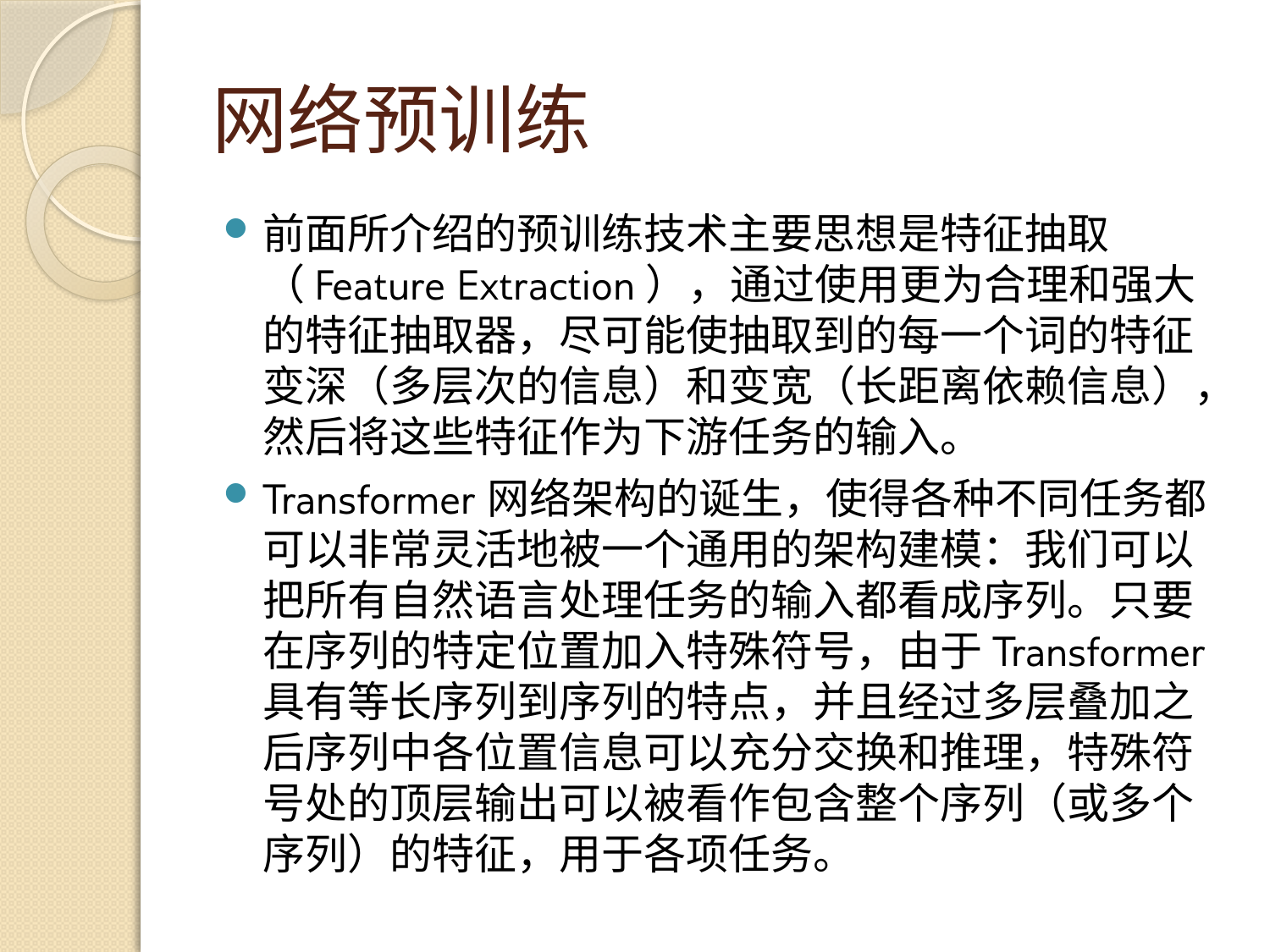

# 网络预训练
前面所介绍的预训练技术主要思想是特征抽取（Feature Extraction），通过使用更为合理和强大的特征抽取器，尽可能使抽取到的每一个词的特征变深（多层次的信息）和变宽（长距离依赖信息），然后将这些特征作为下游任务的输入。
Transformer网络架构的诞生，使得各种不同任务都可以非常灵活地被一个通用的架构建模：我们可以把所有自然语言处理任务的输入都看成序列。只要在序列的特定位置加入特殊符号，由于Transformer具有等长序列到序列的特点，并且经过多层叠加之后序列中各位置信息可以充分交换和推理，特殊符号处的顶层输出可以被看作包含整个序列（或多个序列）的特征，用于各项任务。